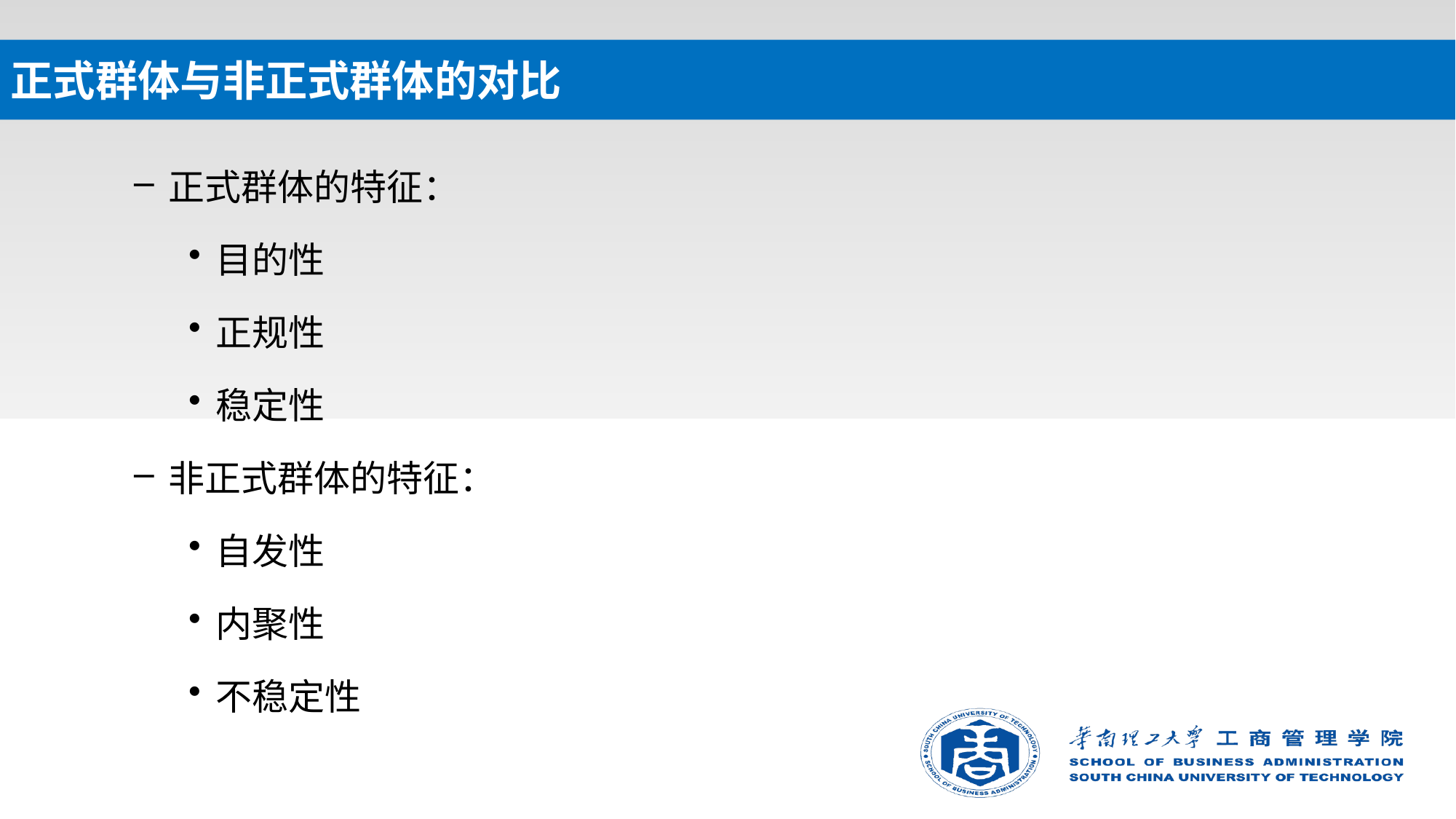

# 正式群体与非正式群体的对比
正式群体的特征：
目的性
正规性
稳定性
非正式群体的特征：
自发性
内聚性
不稳定性